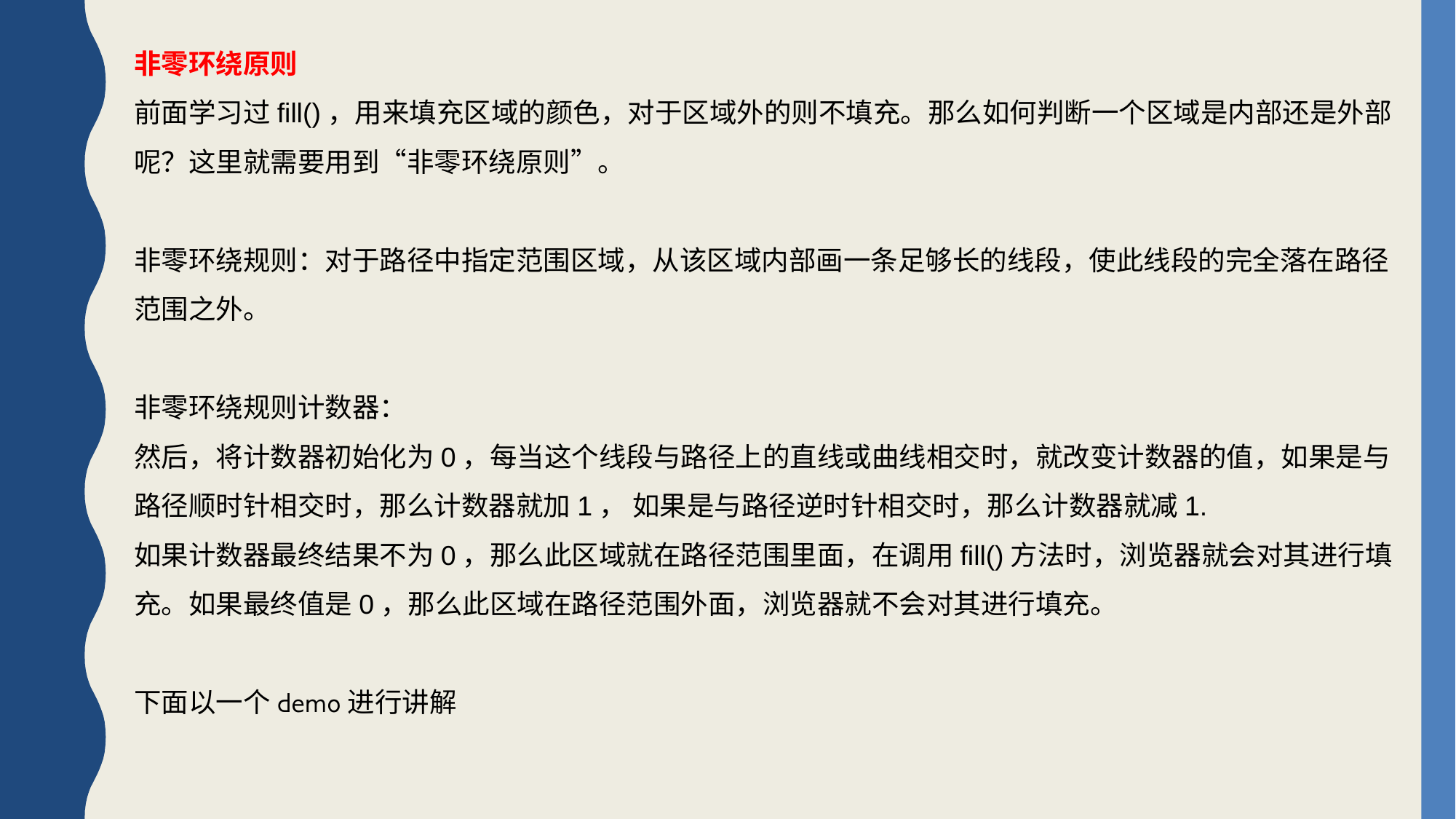

非零环绕原则
前面学习过fill()，用来填充区域的颜色，对于区域外的则不填充。那么如何判断一个区域是内部还是外部呢？这里就需要用到“非零环绕原则”。

非零环绕规则：对于路径中指定范围区域，从该区域内部画一条足够长的线段，使此线段的完全落在路径范围之外。

非零环绕规则计数器：
然后，将计数器初始化为0，每当这个线段与路径上的直线或曲线相交时，就改变计数器的值，如果是与路径顺时针相交时，那么计数器就加1， 如果是与路径逆时针相交时，那么计数器就减1.
如果计数器最终结果不为0，那么此区域就在路径范围里面，在调用fill()方法时，浏览器就会对其进行填充。如果最终值是0，那么此区域在路径范围外面，浏览器就不会对其进行填充。

下面以一个demo进行讲解